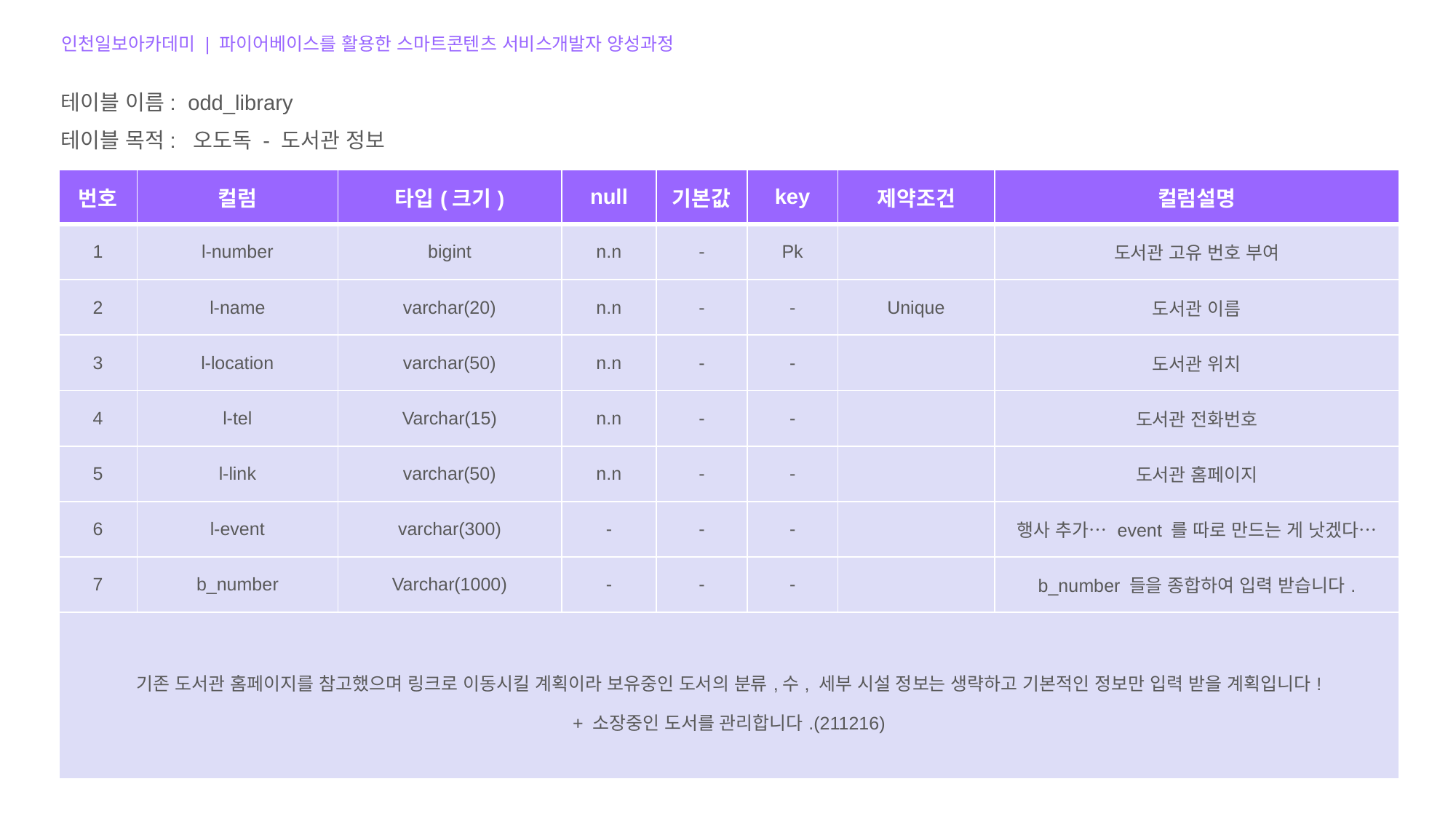

인천일보아카데미 | 파이어베이스를 활용한 스마트콘텐츠 서비스개발자 양성과정
테이블 이름:  odd_library
테이블 목적:  오도독 - 도서관 정보
| 번호 | 컬럼 | 타입(크기) | null | 기본값 | key | 제약조건 | 컬럼설명 |
| --- | --- | --- | --- | --- | --- | --- | --- |
| 1 | l-number | bigint | n.n | - | Pk |  | 도서관 고유 번호 부여 |
| 2 | l-name | varchar(20) | n.n | - | - | Unique | 도서관 이름 |
| 3 | l-location | varchar(50) | n.n | - | - |  | 도서관 위치 |
| 4 | l-tel | Varchar(15) | n.n | - | - |  | 도서관 전화번호 |
| 5 | l-link | varchar(50) | n.n | - | - |  | 도서관 홈페이지 |
| 6 | l-event | varchar(300) | - | - | - |  | 행사 추가… event 를 따로 만드는 게 낫겠다… |
| 7 | b\_number | Varchar(1000) | - | - | - |  | b\_number 들을 종합하여 입력 받습니다. |
| 기존 도서관 홈페이지를 참고했으며 링크로 이동시킬 계획이라 보유중인 도서의 분류,수, 세부 시설 정보는 생략하고 기본적인 정보만 입력 받을 계획입니다! + 소장중인 도서를 관리합니다.(211216) |  |  |  |  |  |  |  |